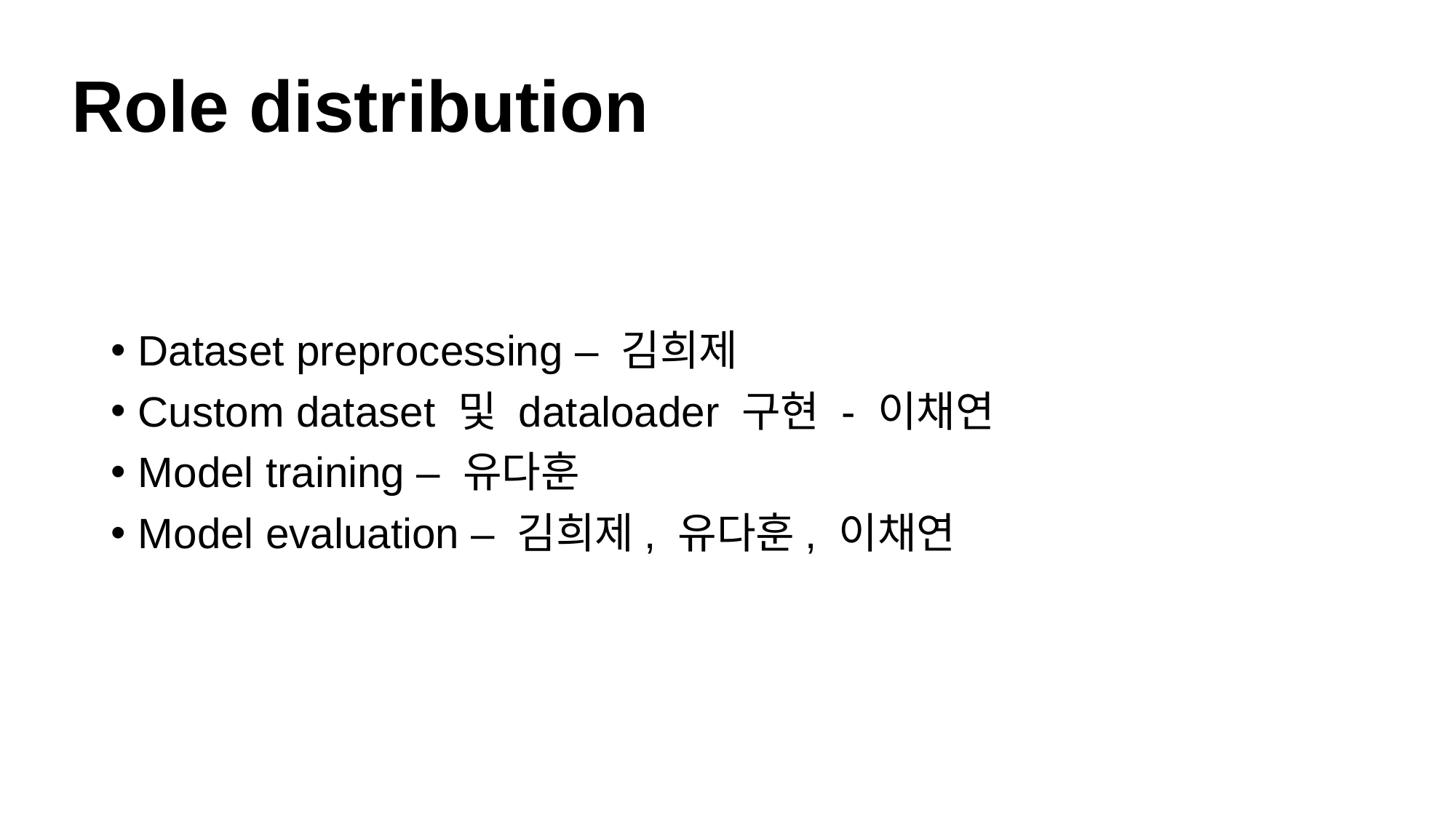

Role distribution

Dataset preprocessing – 김희제
Custom dataset 및 dataloader 구현 - 이채연
Model training – 유다훈
Model evaluation – 김희제, 유다훈, 이채연